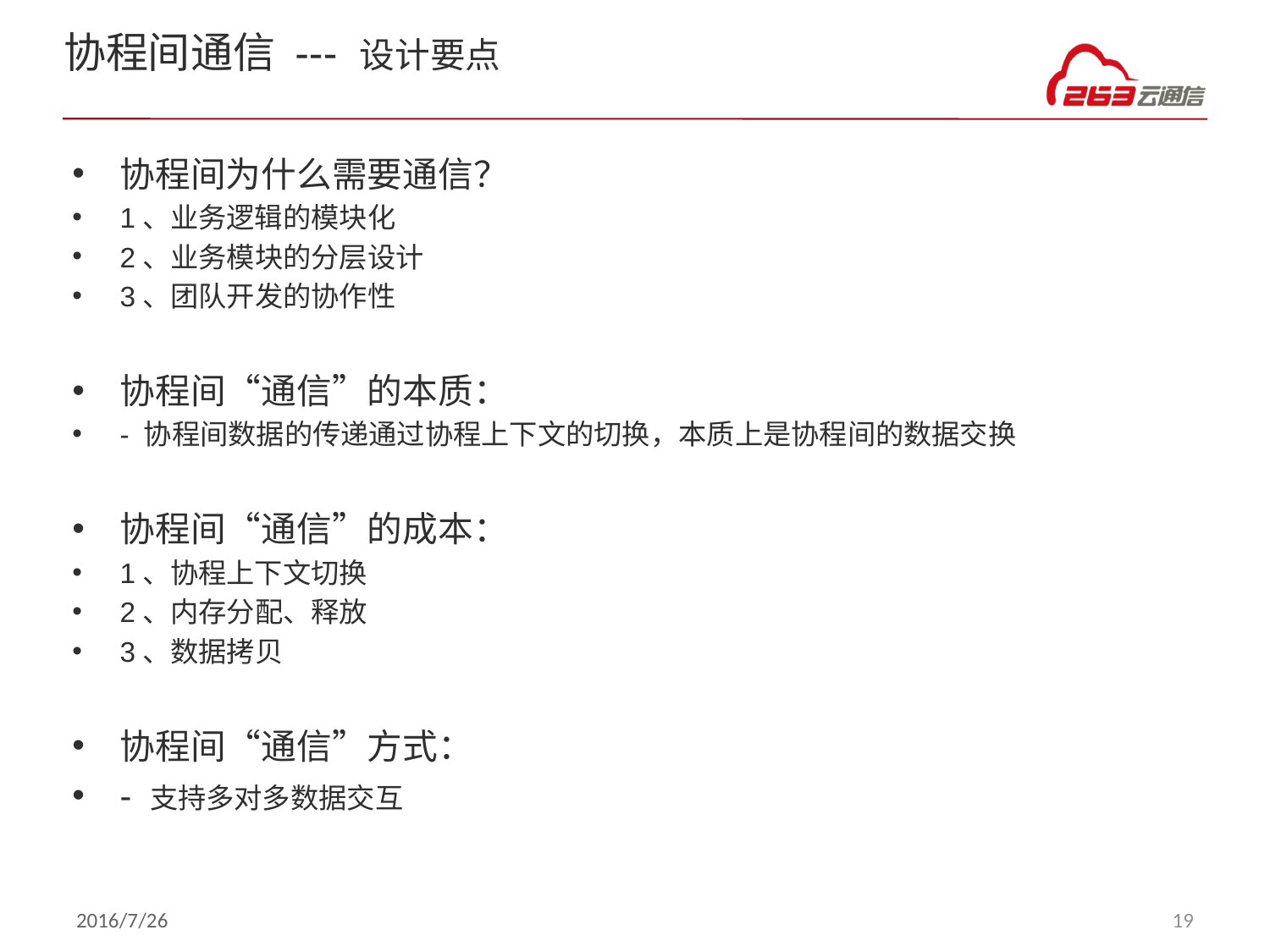

# 协程间通信 --- 设计要点
协程间为什么需要通信？
1、业务逻辑的模块化
2、业务模块的分层设计
3、团队开发的协作性

协程间“通信”的本质：
- 协程间数据的传递通过协程上下文的切换，本质上是协程间的数据交换

协程间“通信”的成本：
1、协程上下文切换
2、内存分配、释放
3、数据拷贝

协程间“通信”方式：
- 支持多对多数据交互